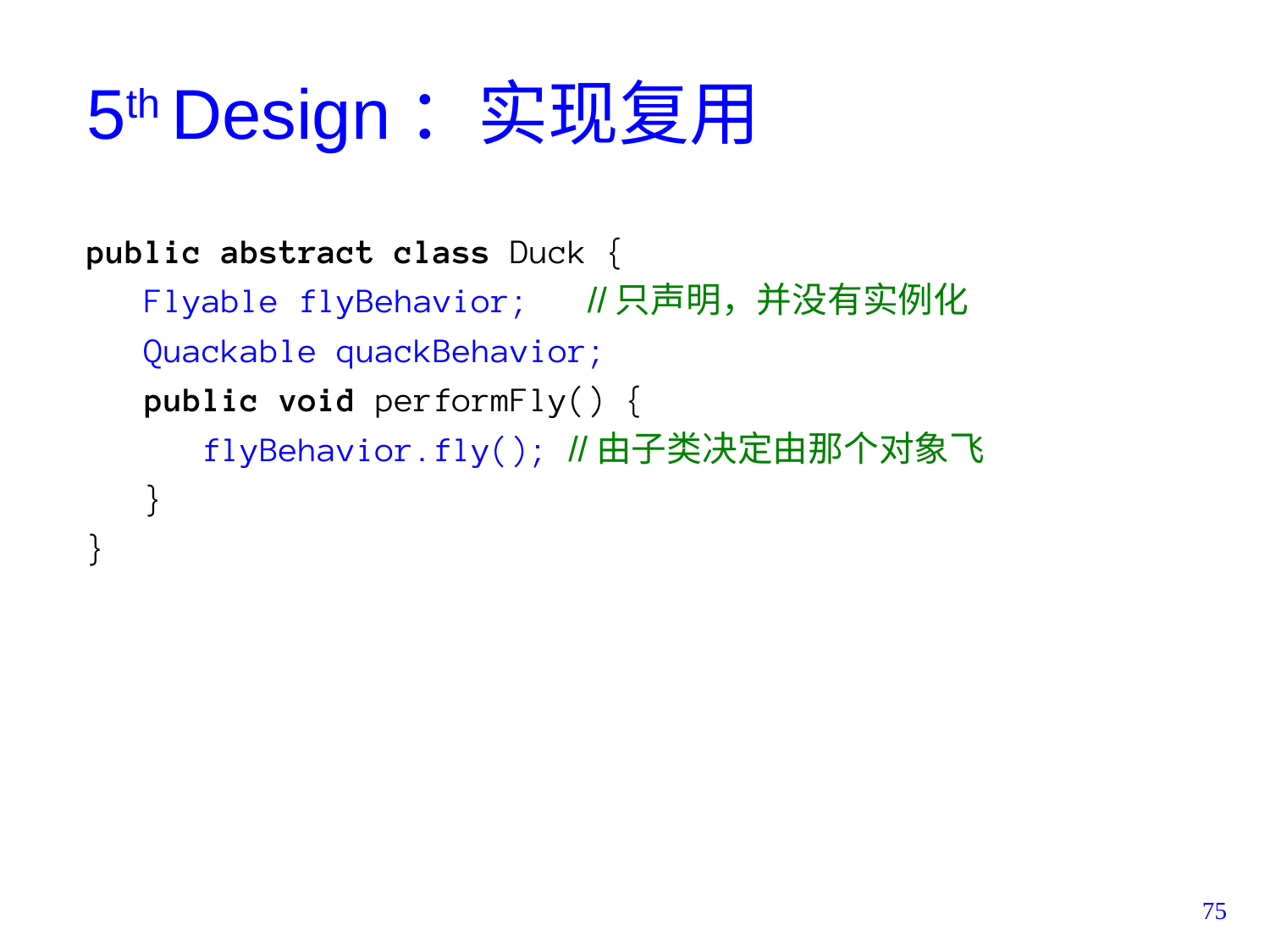

# 5th Design：实现复用
public abstract class Duck {
   Flyable flyBehavior;   //只声明，并没有实例化
   Quackable quackBehavior;
   public void performFly() {
      flyBehavior.fly(); //由子类决定由那个对象飞
   }
}
75